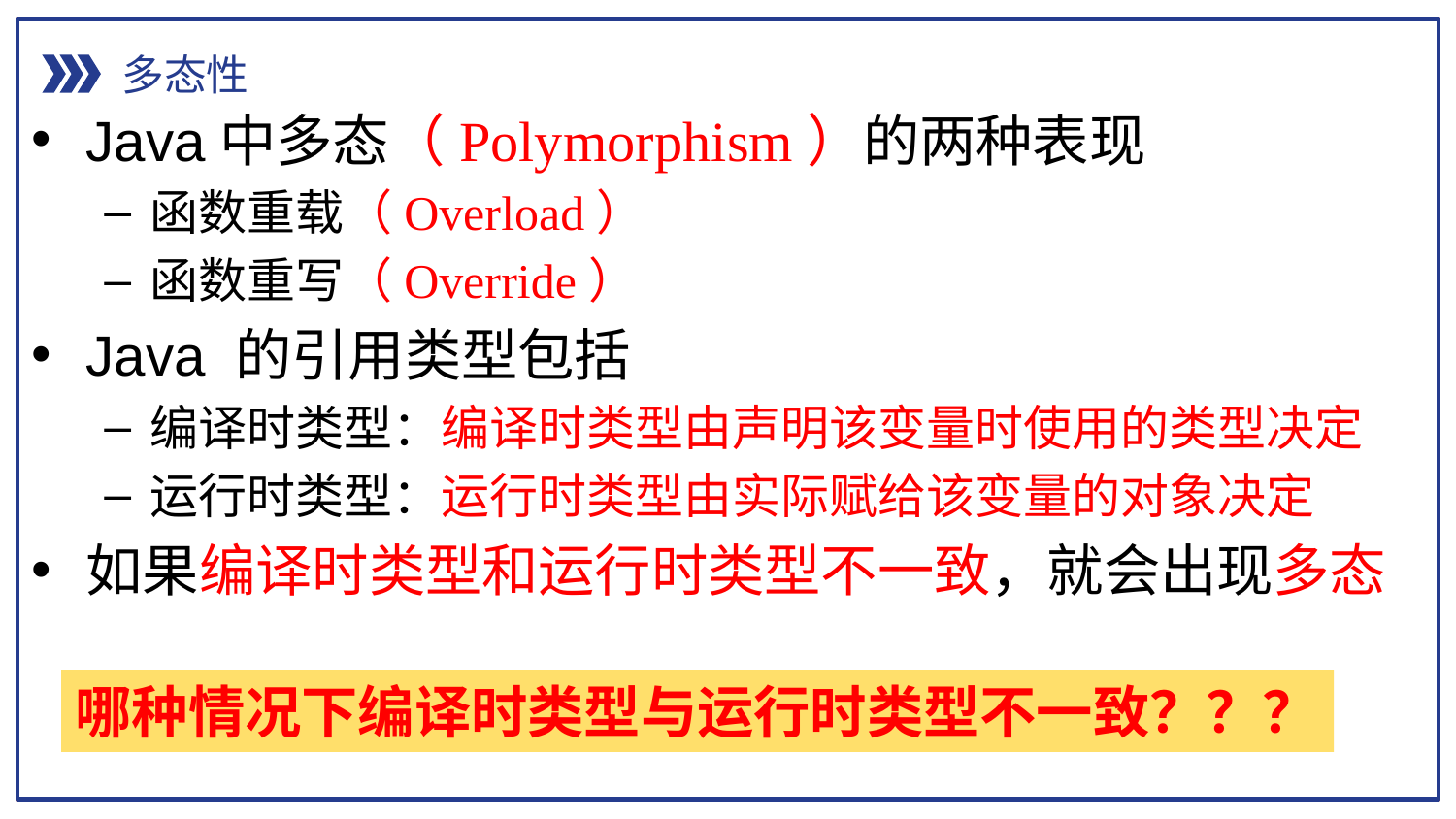

多态性

Java中多态（Polymorphism）的两种表现
函数重载（Overload）
函数重写（Override）
Java 的引用类型包括
编译时类型：编译时类型由声明该变量时使用的类型决定
运行时类型：运行时类型由实际赋给该变量的对象决定
如果编译时类型和运行时类型不一致，就会出现多态

哪种情况下编译时类型与运行时类型不一致？？？